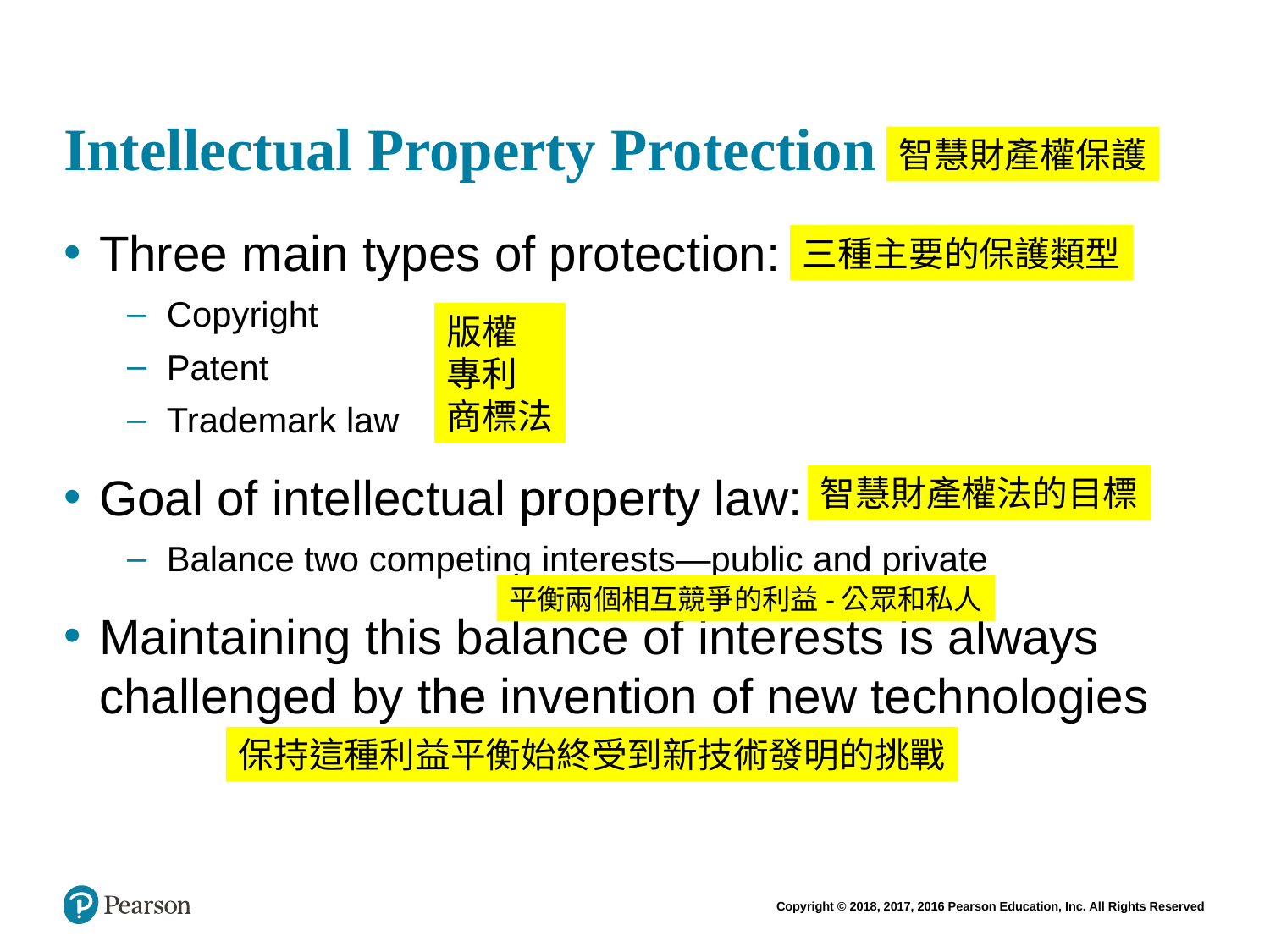

# Intellectual Property Protection
智慧財產權保護
Three main types of protection:
Copyright
Patent
Trademark law
Goal of intellectual property law:
Balance two competing interests—public and private
Maintaining this balance of interests is always challenged by the invention of new technologies
三種主要的保護類型
版權
專利
商標法
智慧財產權法的目標
平衡兩個相互競爭的利益-公眾和私人
保持這種利益平衡始終受到新技術發明的挑戰